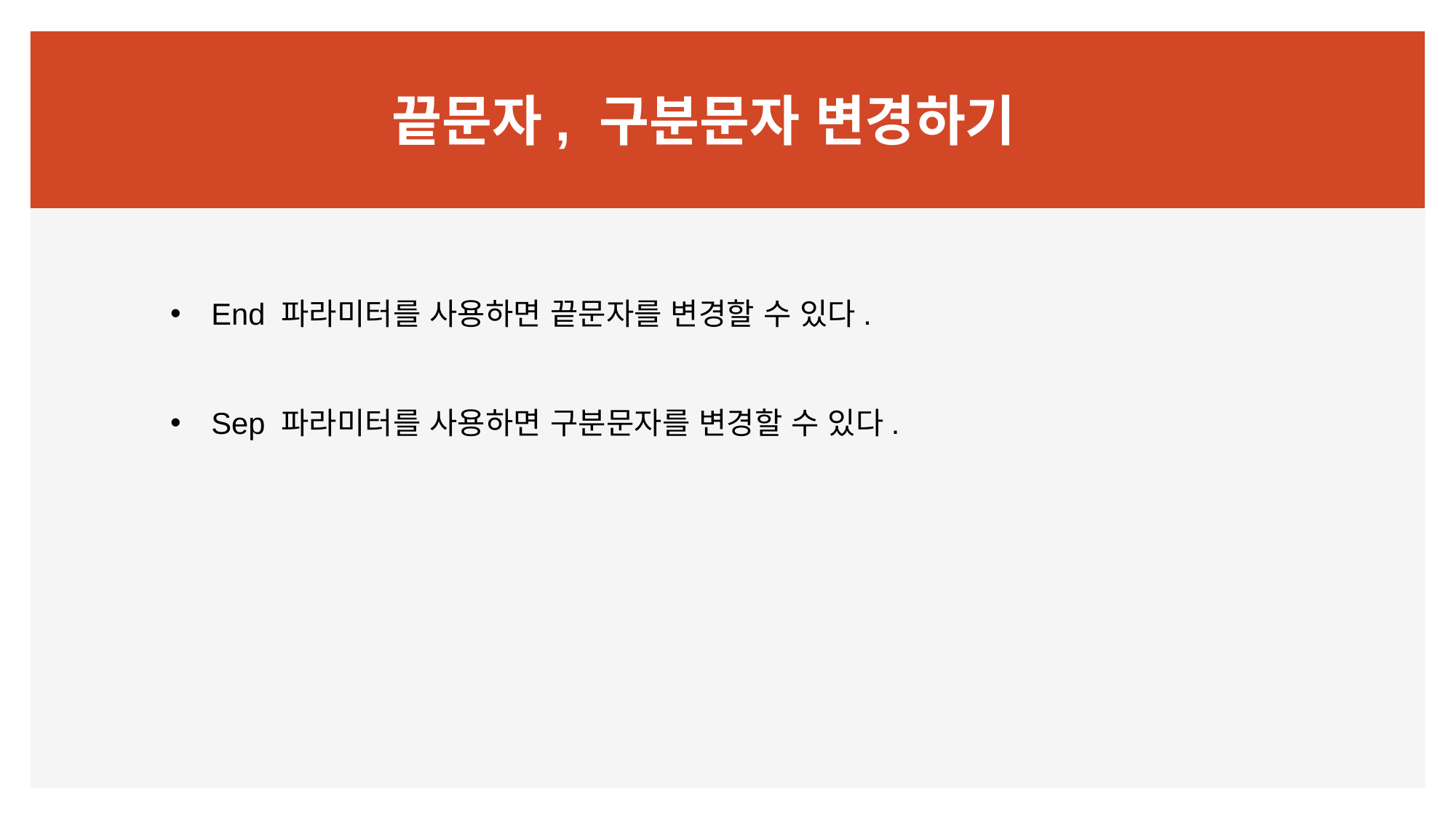

# 끝문자, 구분문자 변경하기
End 파라미터를 사용하면 끝문자를 변경할 수 있다.

Sep 파라미터를 사용하면 구분문자를 변경할 수 있다.